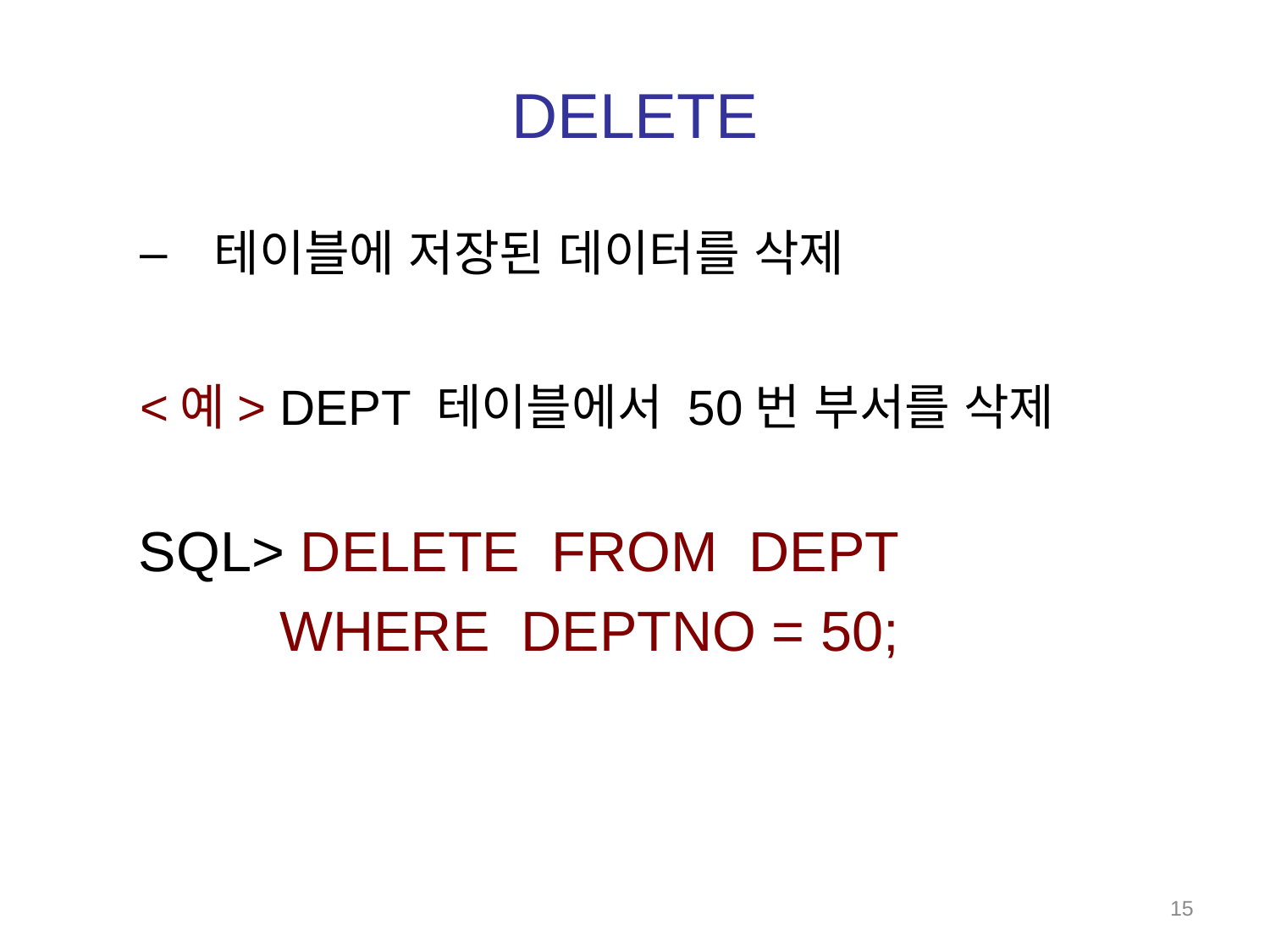

# DELETE
테이블에 저장된 데이터를 삭제

<예> DEPT 테이블에서 50번 부서를 삭제

    SQL> DELETE  FROM  DEPT
             WHERE  DEPTNO = 50;
15